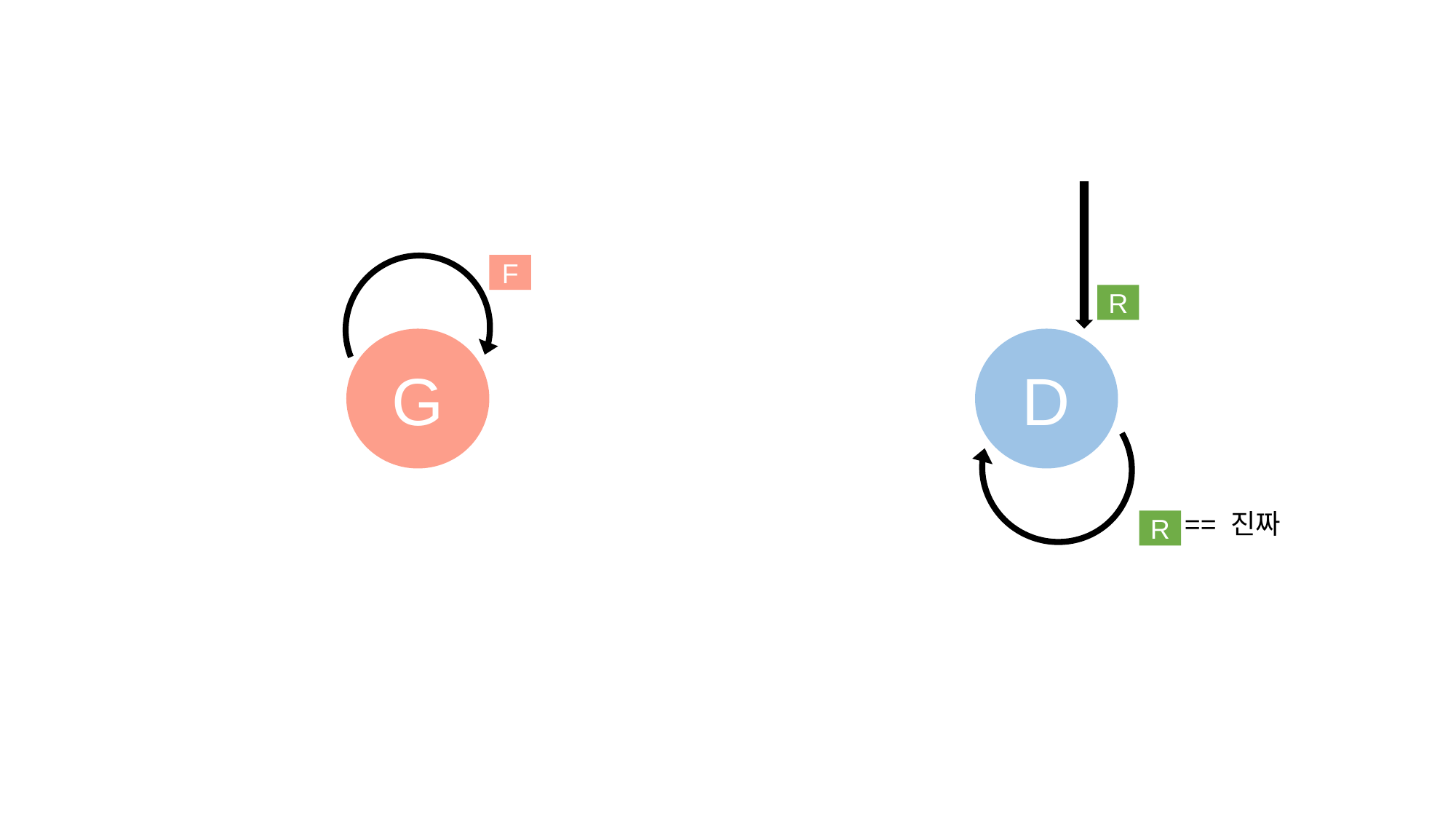

R

F
G
D

== 진짜
R